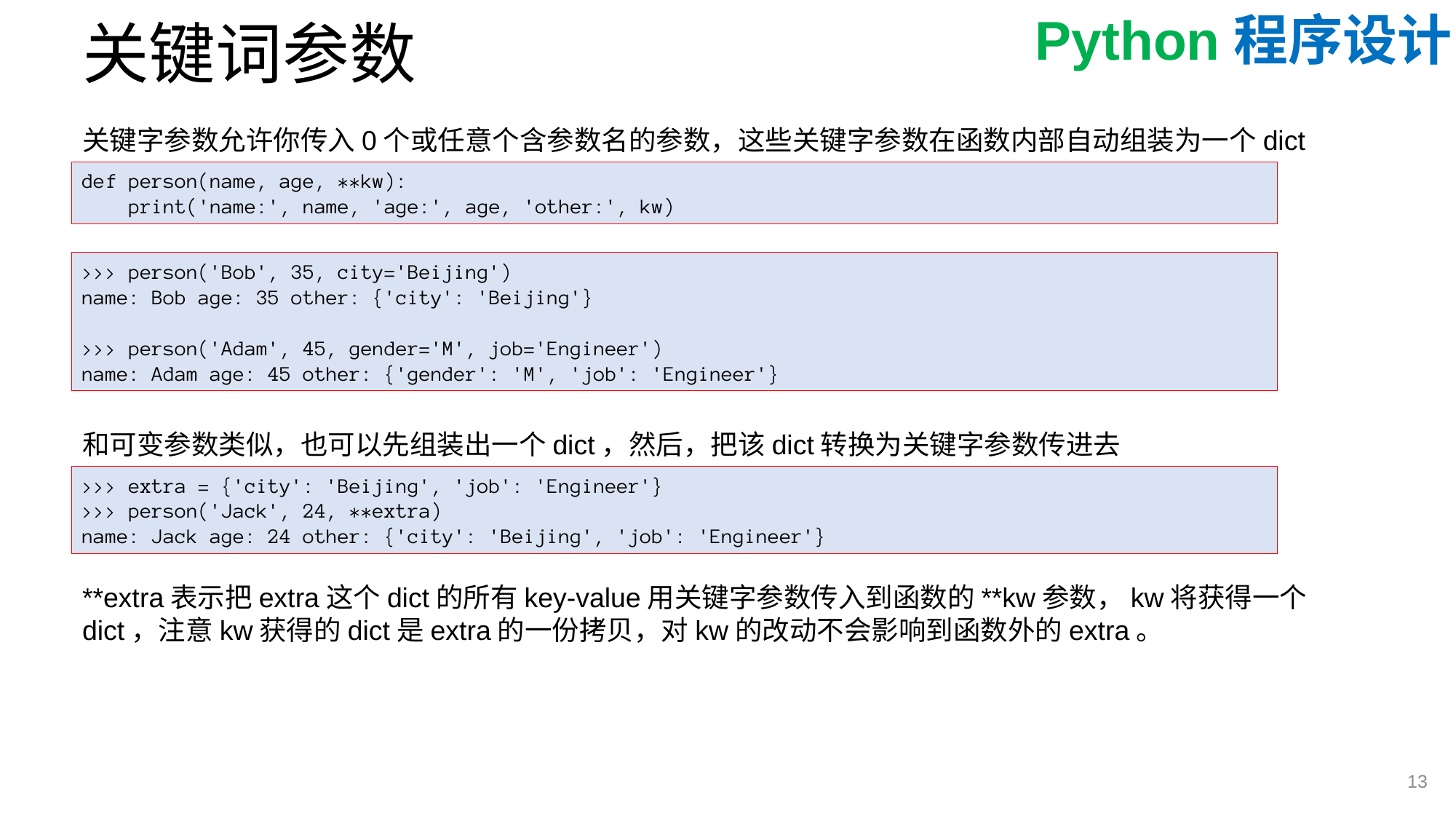

# 关键词参数
关键字参数允许你传入0个或任意个含参数名的参数，这些关键字参数在函数内部自动组装为一个dict
def person(name, age, **kw):
    print('name:', name, 'age:', age, 'other:', kw)
>>> person('Bob', 35, city='Beijing')
name: Bob age: 35 other: {'city': 'Beijing'}

>>> person('Adam', 45, gender='M', job='Engineer')
name: Adam age: 45 other: {'gender': 'M', 'job': 'Engineer'}
和可变参数类似，也可以先组装出一个dict，然后，把该dict转换为关键字参数传进去
>>> extra = {'city': 'Beijing', 'job': 'Engineer'}
>>> person('Jack', 24, **extra)
name: Jack age: 24 other: {'city': 'Beijing', 'job': 'Engineer'}
**extra表示把extra这个dict的所有key-value用关键字参数传入到函数的**kw参数，kw将获得一个dict，注意kw获得的dict是extra的一份拷贝，对kw的改动不会影响到函数外的extra。
13